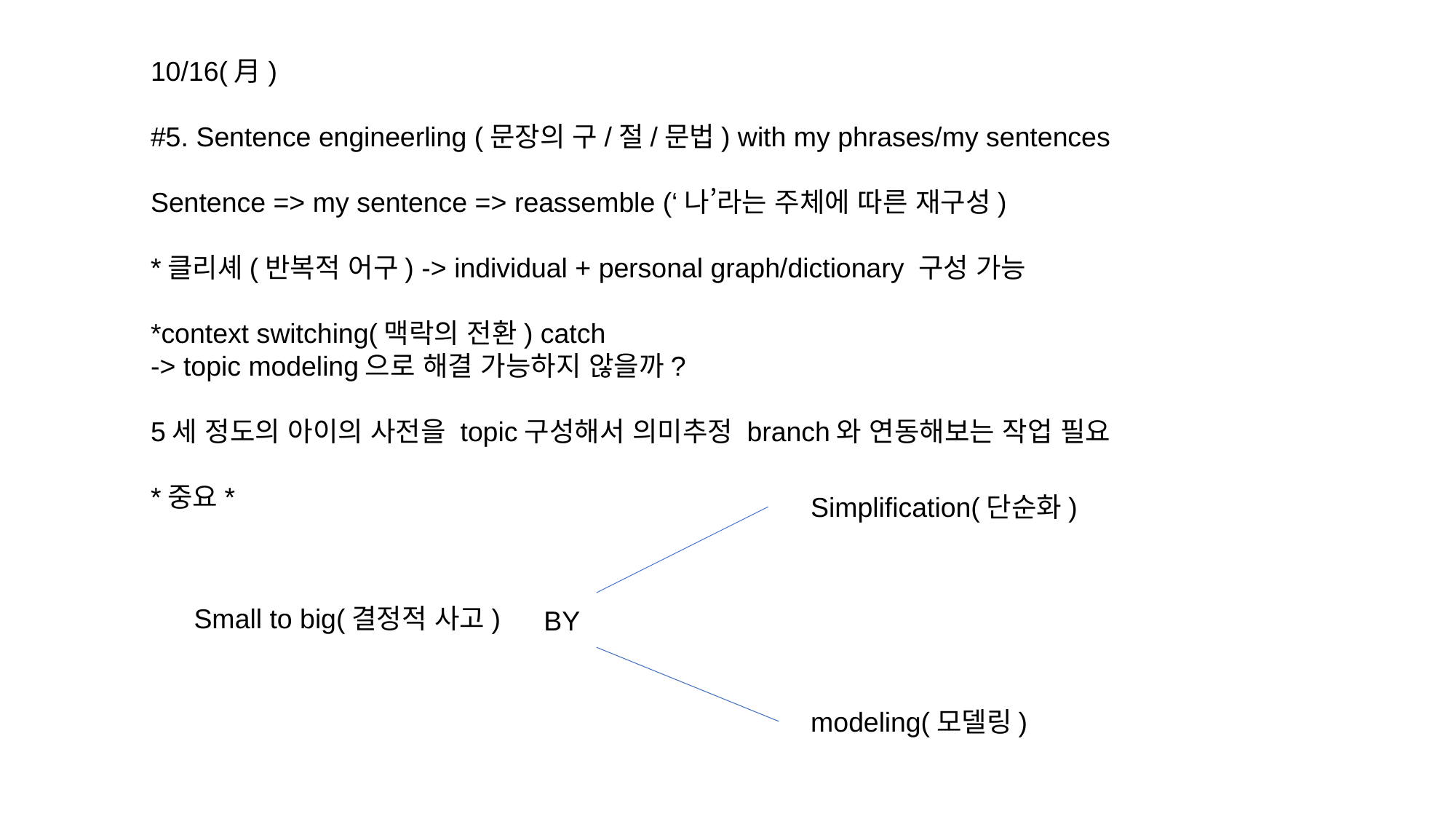

10/16(月)

#5. Sentence engineerling (문장의 구/절/문법) with my phrases/my sentences

Sentence => my sentence => reassemble (‘나’라는 주체에 따른 재구성)

*클리셰(반복적 어구) -> individual + personal graph/dictionary 구성 가능

*context switching(맥락의 전환) catch
-> topic modeling으로 해결 가능하지 않을까?

5세 정도의 아이의 사전을 topic구성해서 의미추정 branch와 연동해보는 작업 필요

*중요*

Simplification(단순화)
Small to big(결정적 사고)
BY
modeling(모델링)